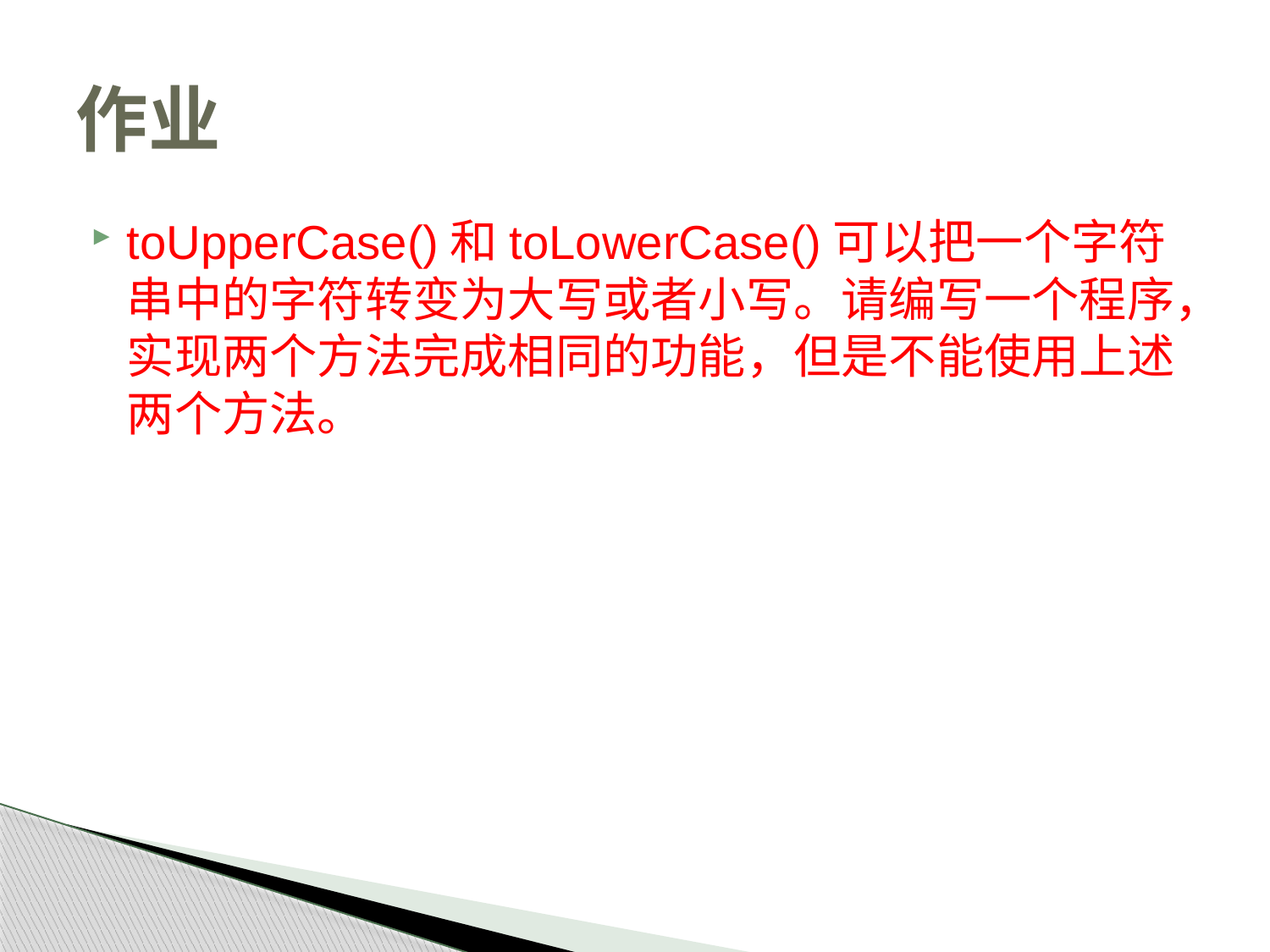

# 作业
toUpperCase()和toLowerCase()可以把一个字符串中的字符转变为大写或者小写。请编写一个程序，实现两个方法完成相同的功能，但是不能使用上述两个方法。